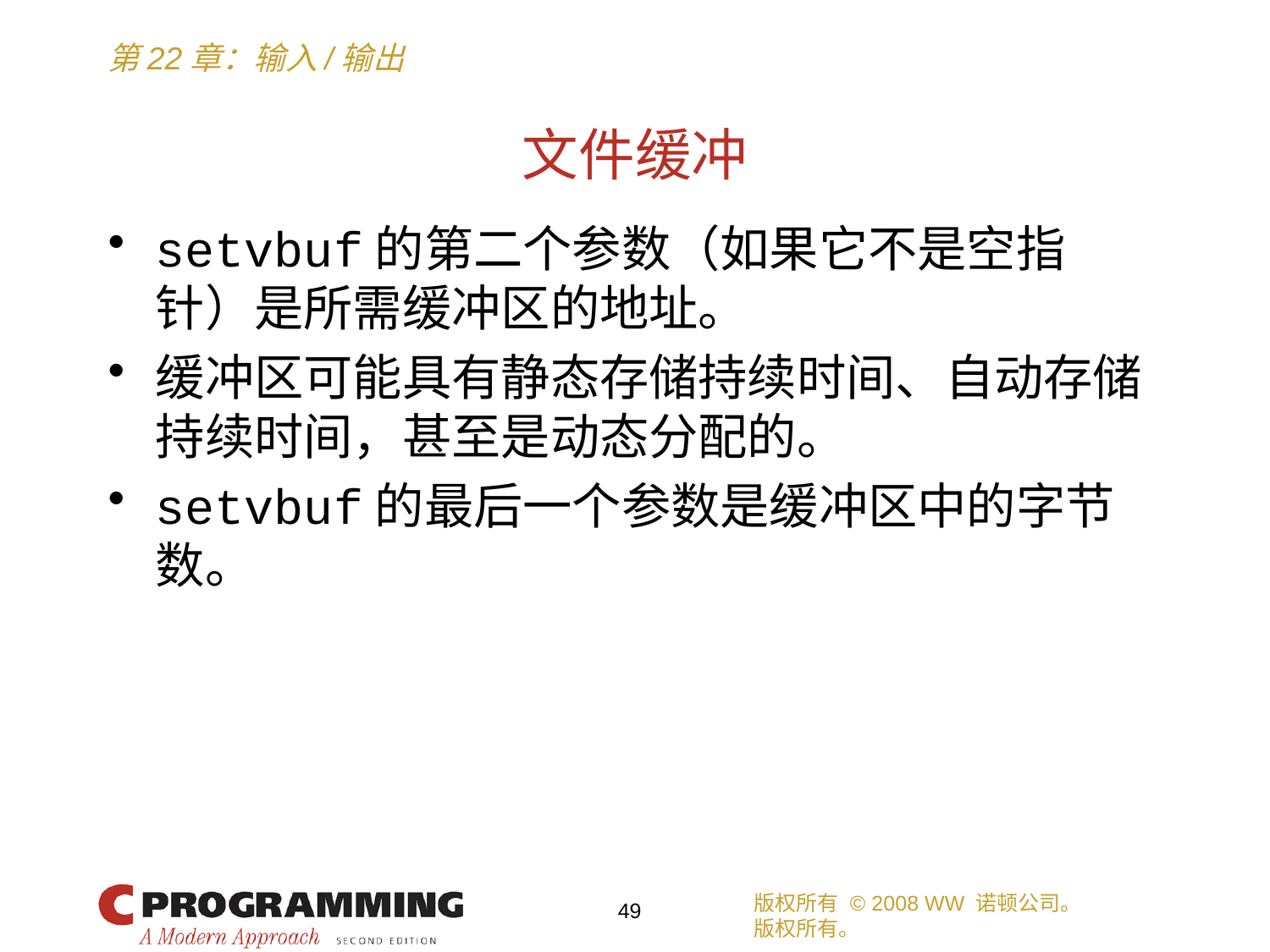

# 文件缓冲
setvbuf的第二个参数（如果它不是空指针）是所需缓冲区的地址。
缓冲区可能具有静态存储持续时间、自动存储持续时间，甚至是动态分配的。
setvbuf的最后一个参数是缓冲区中的字节数。
版权所有 © 2008 WW 诺顿公司。
版权所有。
49